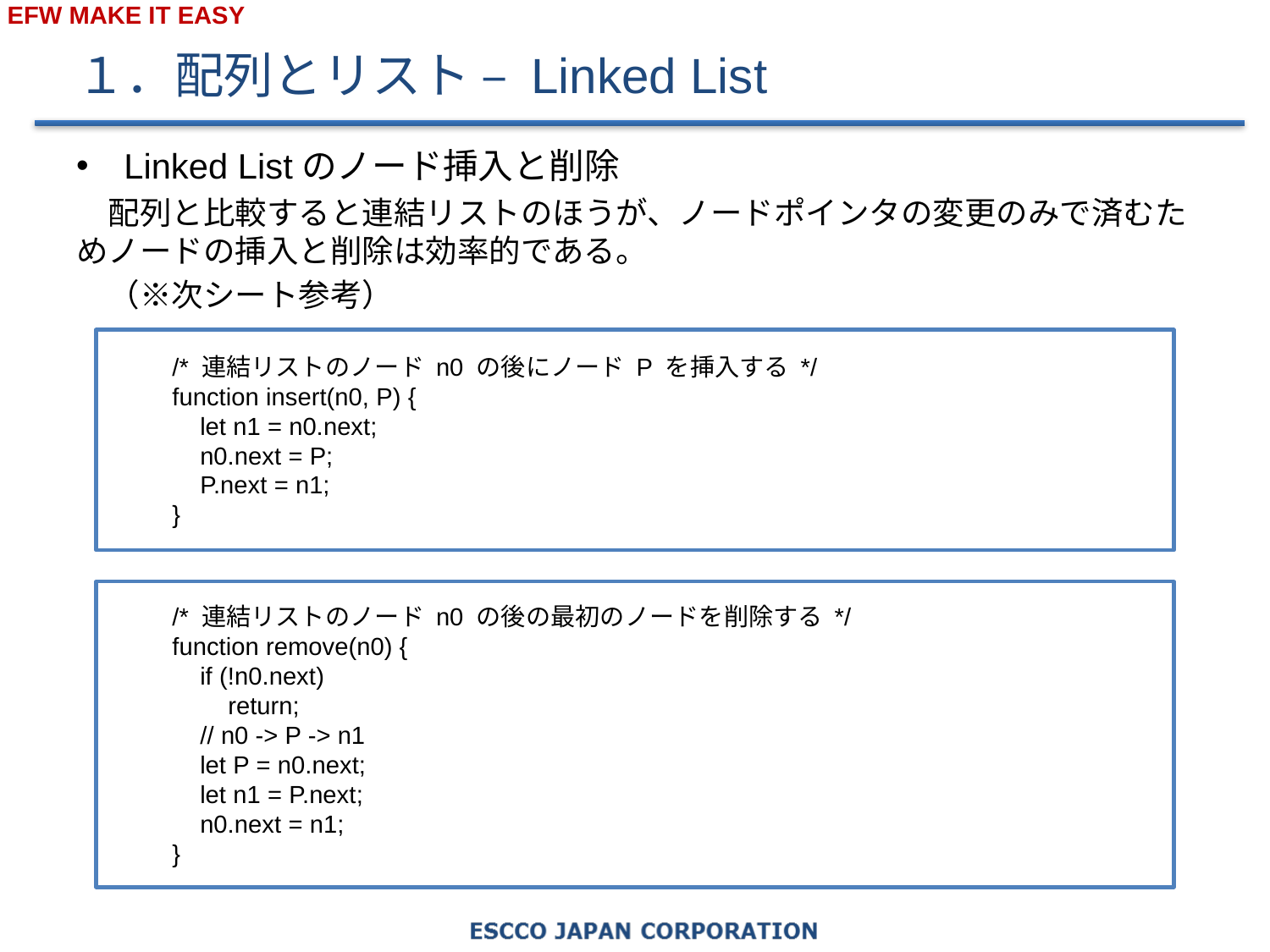

# １．配列とリスト – Linked List
Linked Listのノード挿入と削除
　配列と比較すると連結リストのほうが、ノードポインタの変更のみで済むためノードの挿入と削除は効率的である。
　（※次シート参考）
/* 連結リストのノード n0 の後にノード P を挿入する */
function insert(n0, P) {
    let n1 = n0.next;
    n0.next = P;
    P.next = n1;
}
/* 連結リストのノード n0 の後の最初のノードを削除する */
function remove(n0) {
    if (!n0.next)
        return;
    // n0 -> P -> n1
    let P = n0.next;
    let n1 = P.next;
    n0.next = n1;
}